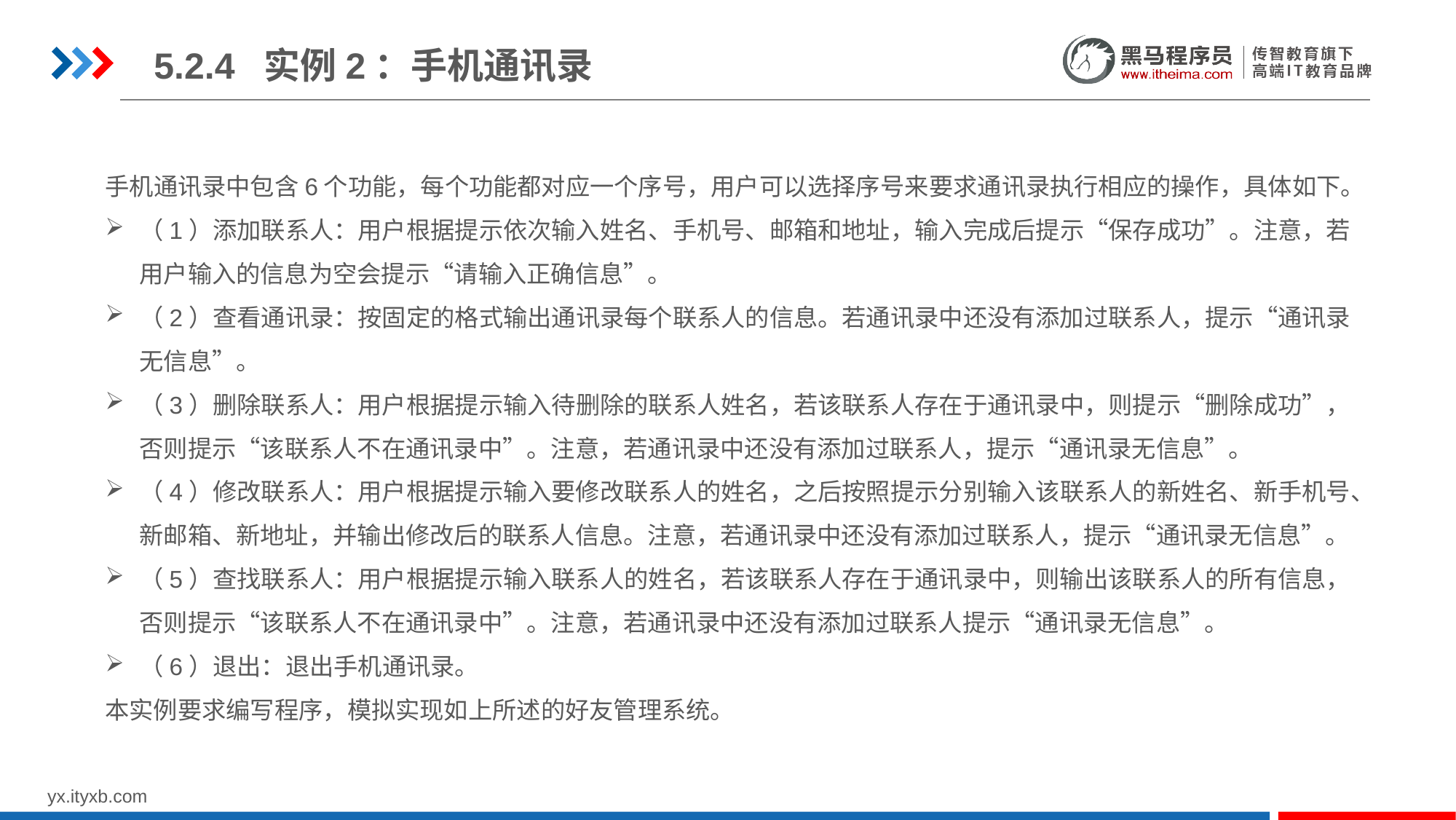

5.2.4  实例2：手机通讯录
手机通讯录中包含6个功能，每个功能都对应一个序号，用户可以选择序号来要求通讯录执行相应的操作，具体如下。
（1）添加联系人：用户根据提示依次输入姓名、手机号、邮箱和地址，输入完成后提示“保存成功”。注意，若用户输入的信息为空会提示“请输入正确信息”。
（2）查看通讯录：按固定的格式输出通讯录每个联系人的信息。若通讯录中还没有添加过联系人，提示“通讯录无信息”。
（3）删除联系人：用户根据提示输入待删除的联系人姓名，若该联系人存在于通讯录中，则提示“删除成功”，否则提示“该联系人不在通讯录中”。注意，若通讯录中还没有添加过联系人，提示“通讯录无信息”。
（4）修改联系人：用户根据提示输入要修改联系人的姓名，之后按照提示分别输入该联系人的新姓名、新手机号、新邮箱、新地址，并输出修改后的联系人信息。注意，若通讯录中还没有添加过联系人，提示“通讯录无信息”。
（5）查找联系人：用户根据提示输入联系人的姓名，若该联系人存在于通讯录中，则输出该联系人的所有信息，否则提示“该联系人不在通讯录中”。注意，若通讯录中还没有添加过联系人提示“通讯录无信息”。
（6）退出：退出手机通讯录。
本实例要求编写程序，模拟实现如上所述的好友管理系统。